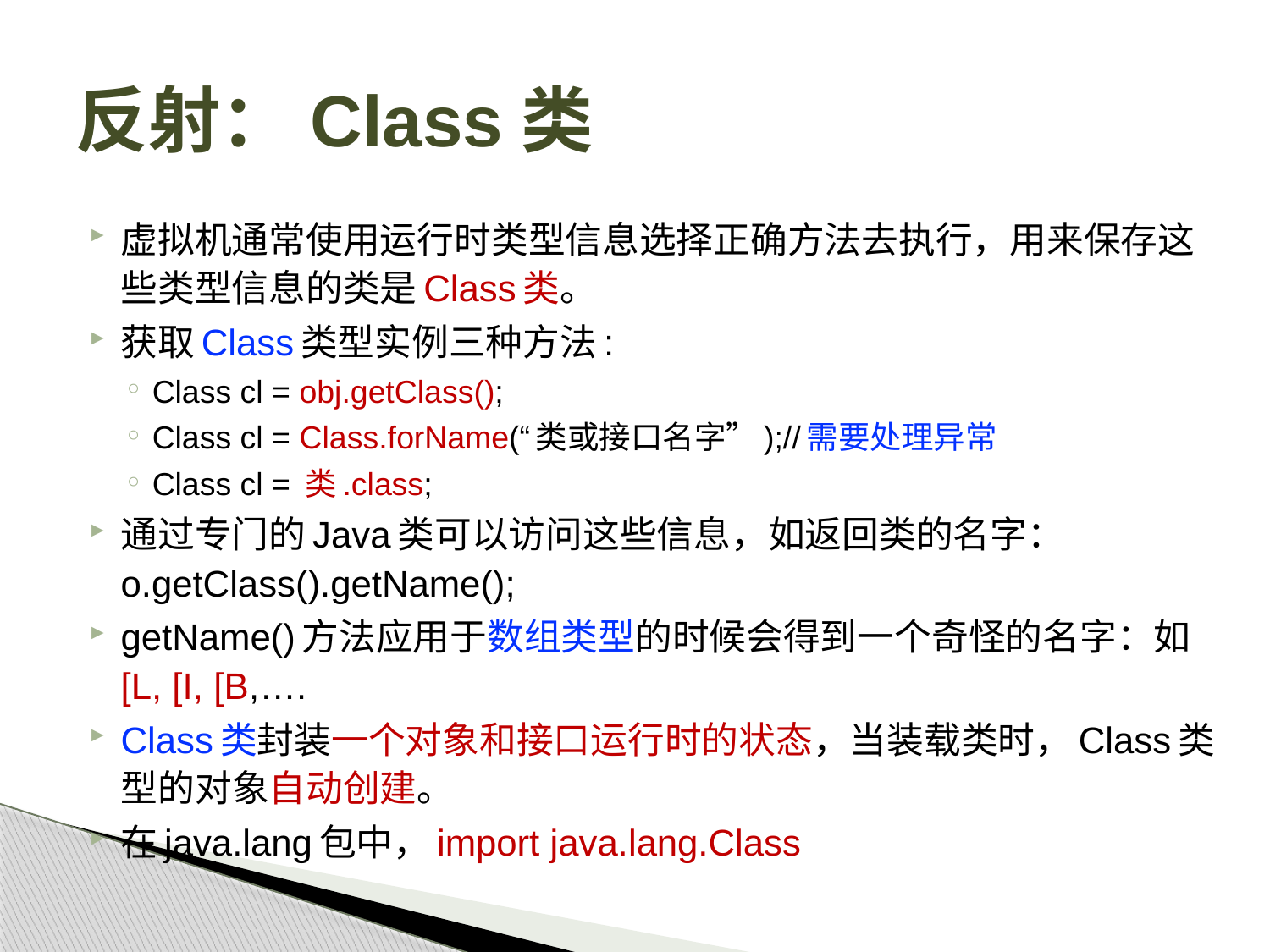

# 反射：Class类
虚拟机通常使用运行时类型信息选择正确方法去执行，用来保存这些类型信息的类是Class类。
获取Class类型实例三种方法:
Class cl = obj.getClass();
Class cl = Class.forName(“类或接口名字”);//需要处理异常
Class cl = 类.class;
通过专门的Java类可以访问这些信息，如返回类的名字：o.getClass().getName();
getName()方法应用于数组类型的时候会得到一个奇怪的名字：如[L, [I, [B,….
Class类封装一个对象和接口运行时的状态，当装载类时，Class类型的对象自动创建。
在java.lang包中，import java.lang.Class